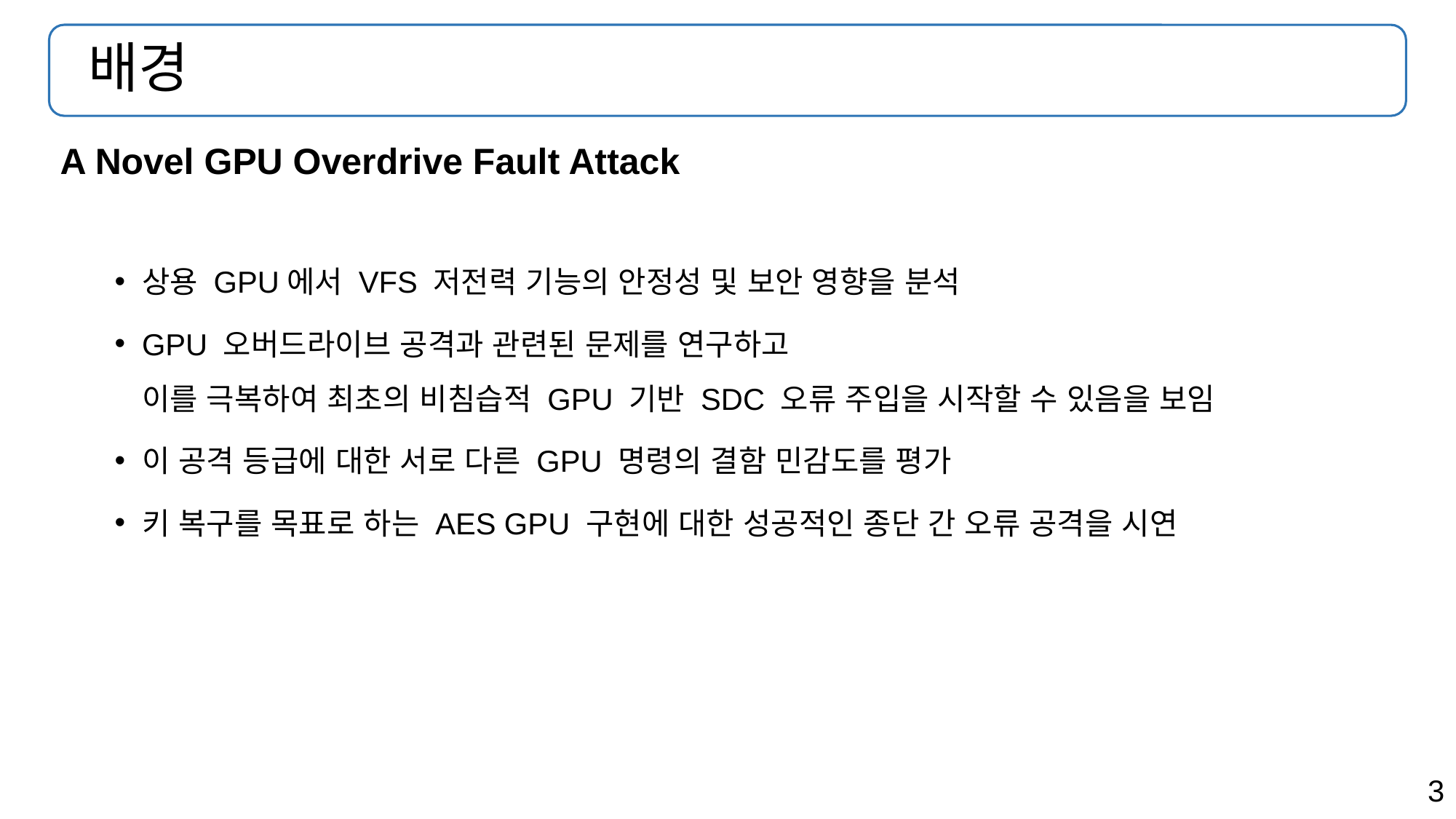

# 배경
A Novel GPU Overdrive Fault Attack

상용 GPU에서 VFS 저전력 기능의 안정성 및 보안 영향을 분석
GPU 오버드라이브 공격과 관련된 문제를 연구하고
이를 극복하여 최초의 비침습적 GPU 기반 SDC 오류 주입을 시작할 수 있음을 보임
이 공격 등급에 대한 서로 다른 GPU 명령의 결함 민감도를 평가
키 복구를 목표로 하는 AES GPU 구현에 대한 성공적인 종단 간 오류 공격을 시연